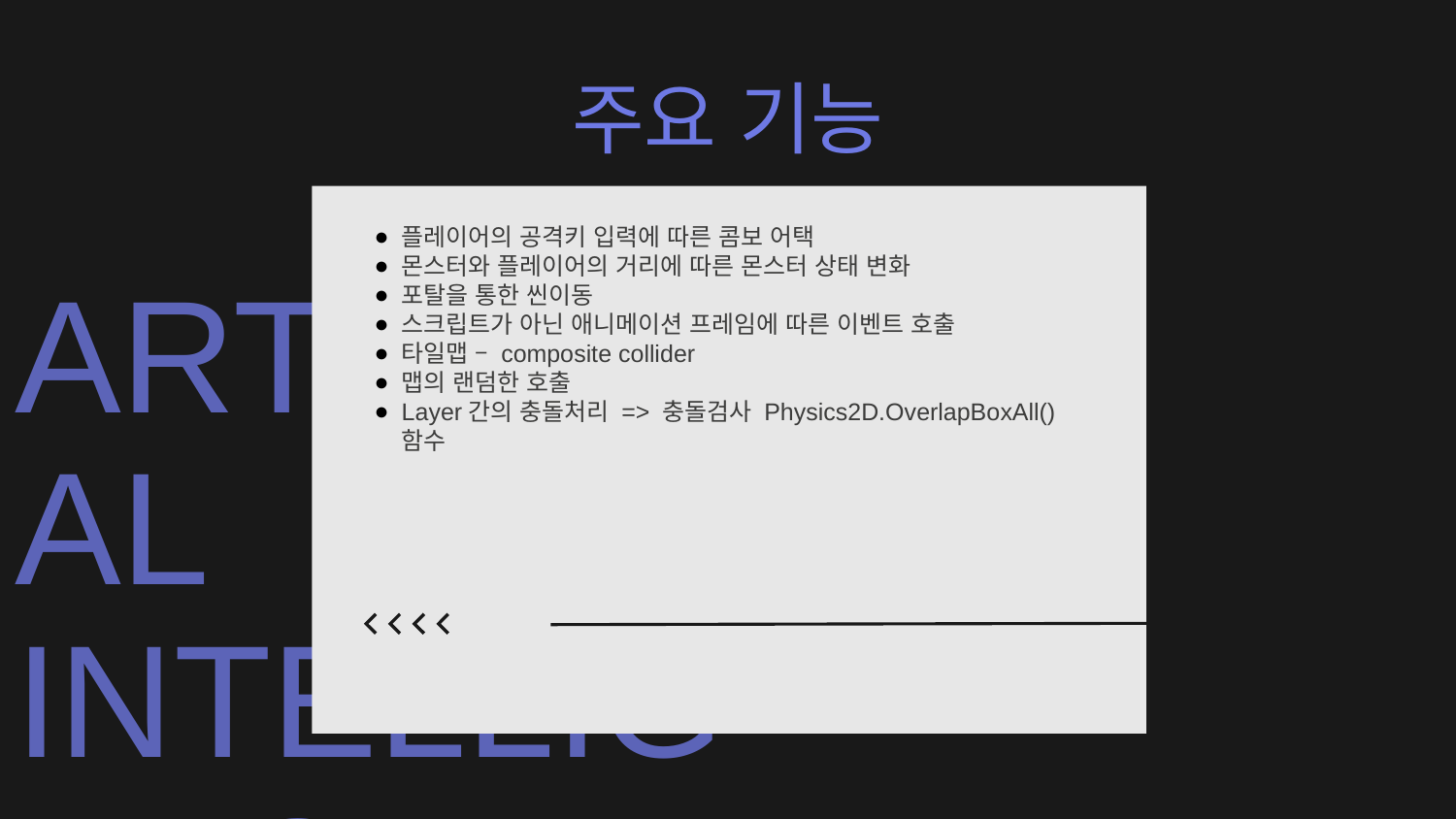

# 주요 기능

플레이어의 공격키 입력에 따른 콤보 어택
몬스터와 플레이어의 거리에 따른 몬스터 상태 변화
포탈을 통한 씬이동
스크립트가 아닌 애니메이션 프레임에 따른 이벤트 호출
타일맵 – composite collider
맵의 랜덤한 호출
Layer간의 충돌처리 => 충돌검사 Physics2D.OverlapBoxAll()함수